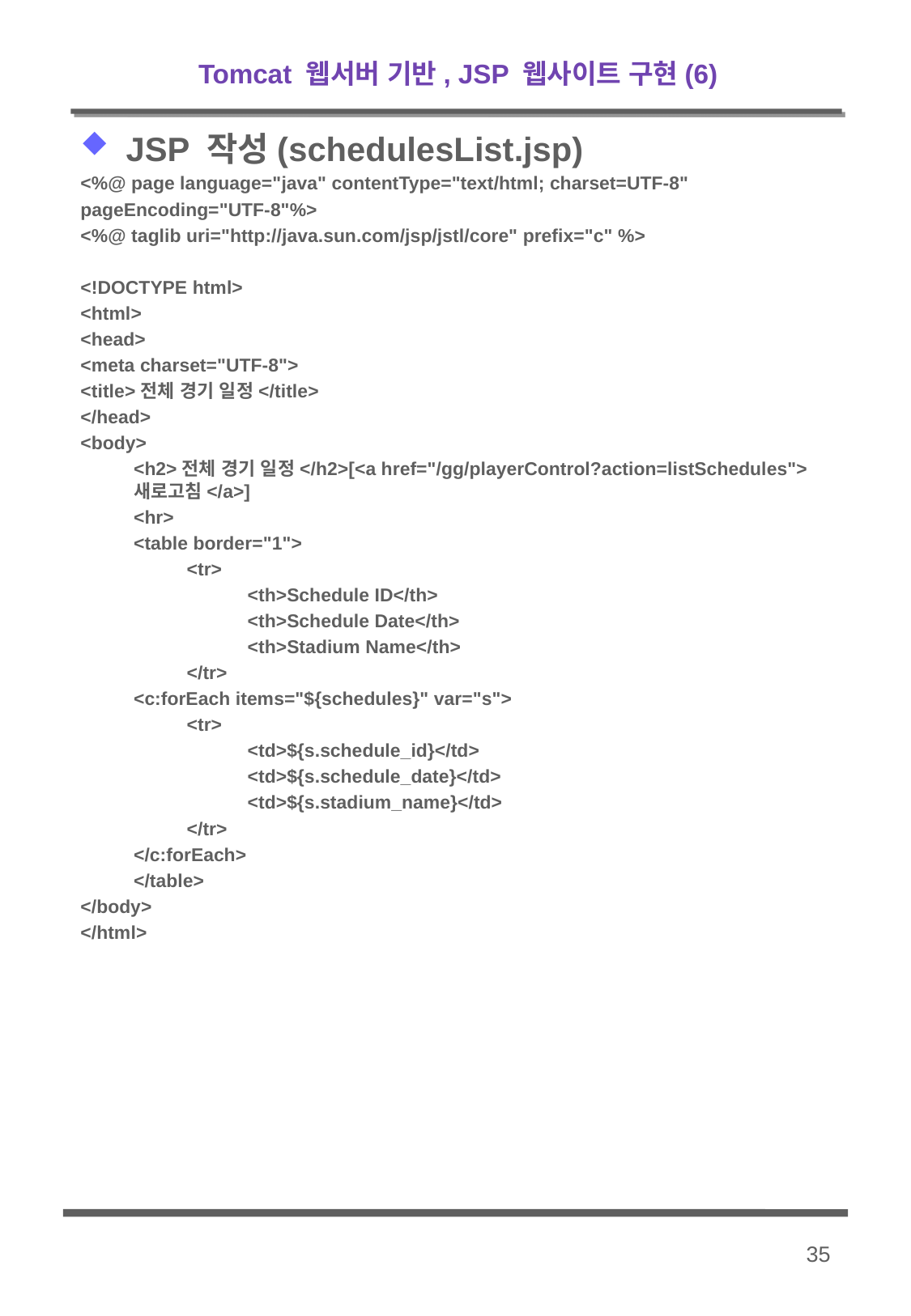

# Tomcat 웹서버 기반, JSP 웹사이트 구현(6)
JSP 작성(schedulesList.jsp)
<%@ page language="java" contentType="text/html; charset=UTF-8"
pageEncoding="UTF-8"%>
<%@ taglib uri="http://java.sun.com/jsp/jstl/core" prefix="c" %>

<!DOCTYPE html>
<html>
<head>
<meta charset="UTF-8">
<title>전체 경기 일정</title>
</head>
<body>
<h2>전체 경기 일정</h2>[<a href="/gg/playerControl?action=listSchedules">새로고침</a>]
<hr>
<table border="1">
<tr>
<th>Schedule ID</th>
<th>Schedule Date</th>
<th>Stadium Name</th>
</tr>
<c:forEach items="${schedules}" var="s">
<tr>
<td>${s.schedule_id}</td>
<td>${s.schedule_date}</td>
<td>${s.stadium_name}</td>
</tr>
</c:forEach>
</table>
</body>
</html>

35